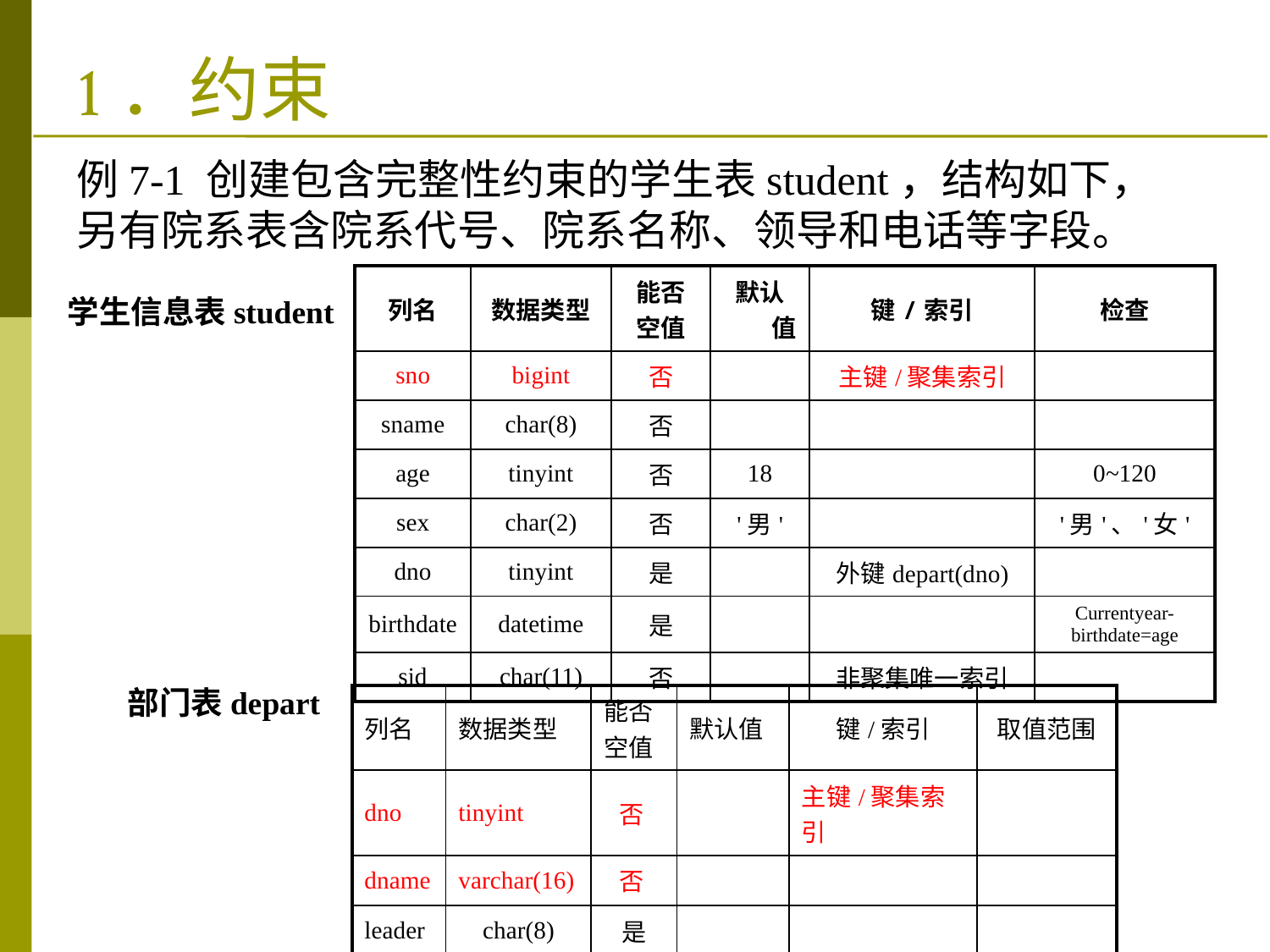

# 1．约束
例7-1 创建包含完整性约束的学生表student，结构如下，另有院系表含院系代号、院系名称、领导和电话等字段。

| 列名 | 数据类型 | 能否 空值 | 默认值 | 键/索引 | 检查 |
| --- | --- | --- | --- | --- | --- |
| sno | bigint | 否 |  | 主键/聚集索引 |  |
| sname | char(8) | 否 |  |  |  |
| age | tinyint | 否 | 18 |  | 0~120 |
| sex | char(2) | 否 | '男' |  | '男'、'女' |
| dno | tinyint | 是 |  | 外键depart(dno) |  |
| birthdate | datetime | 是 |  |  | Currentyear-birthdate=age |
| sid | char(11) | 否 |  | 非聚集唯一索引 |  |
学生信息表student
部门表depart
| 列名 | 数据类型 | 能否空值 | 默认值 | 键/索引 | 取值范围 |
| --- | --- | --- | --- | --- | --- |
| dno | tinyint | 否 |  | 主键/聚集索引 |  |
| dname | varchar(16) | 否 |  |  |  |
| leader | char(8) | 是 |  |  |  |
| telnum | char(11) | 是 |  |  |  |